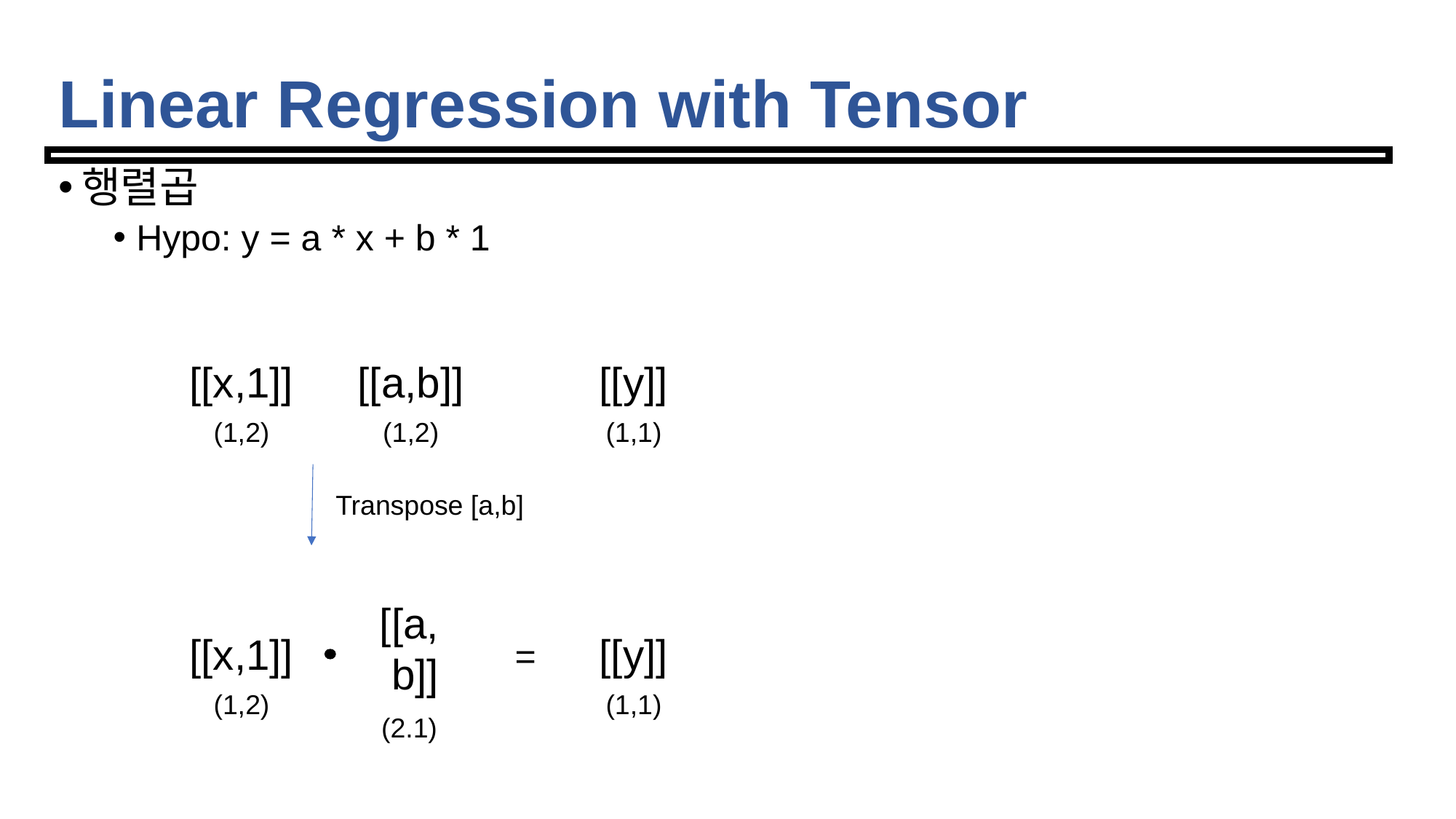

# Linear Regression with Tensor

행렬곱
Hypo: y = a * x + b * 1
[[x,1]]
[[a,b]]
[[y]]
(1,2)
(1,2)
(1,1)
Transpose [a,b]
[[a,
 b]]
[[x,1]]
[[y]]
=

(1,2)
(1,1)
(2.1)